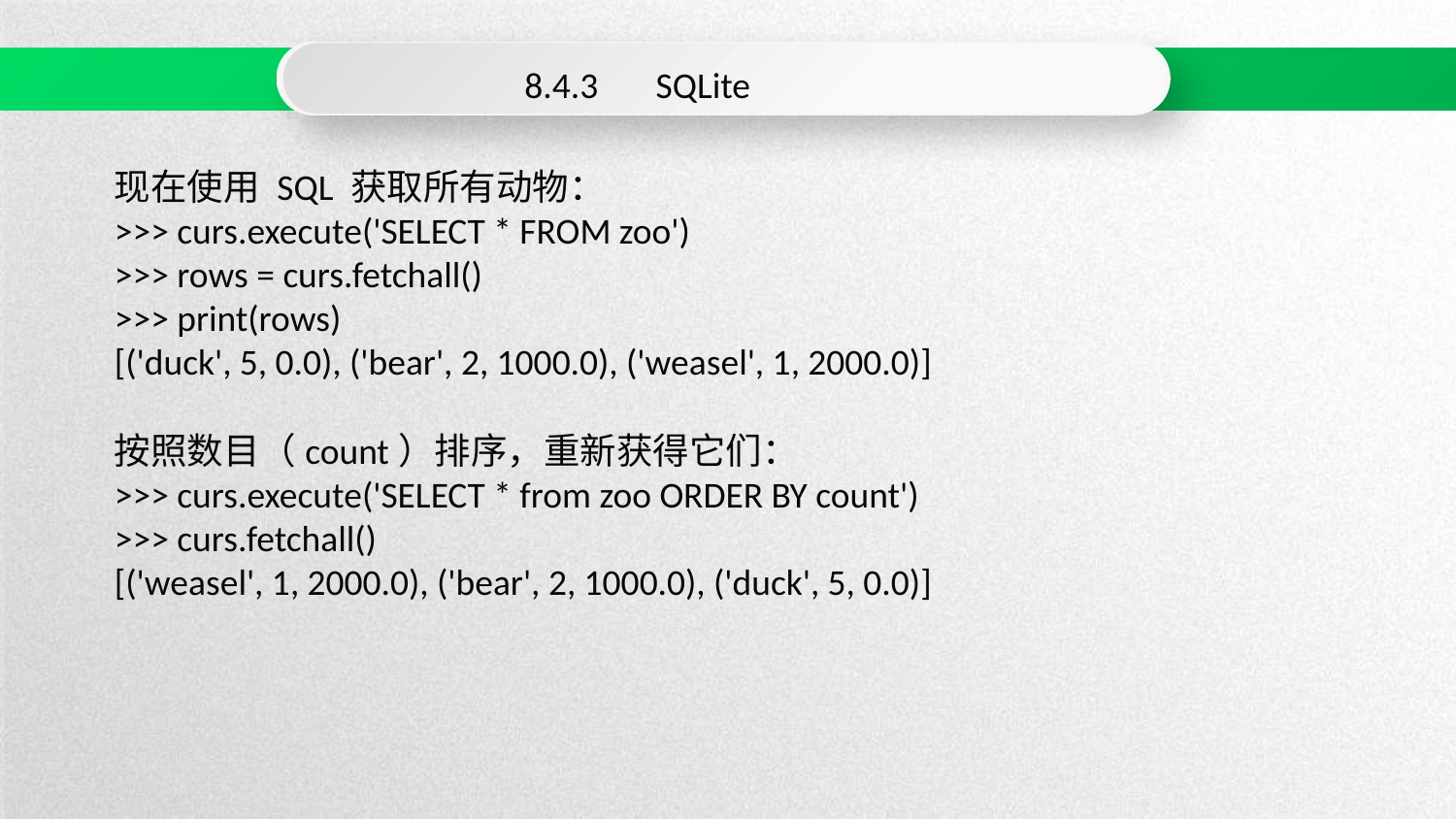

8.4.3       SQLite
现在使用 SQL 获取所有动物：
>>> curs.execute('SELECT * FROM zoo')
>>> rows = curs.fetchall()
>>> print(rows)
[('duck', 5, 0.0), ('bear', 2, 1000.0), ('weasel', 1, 2000.0)]

按照数目（count）排序，重新获得它们：
>>> curs.execute('SELECT * from zoo ORDER BY count')
>>> curs.fetchall()
[('weasel', 1, 2000.0), ('bear', 2, 1000.0), ('duck', 5, 0.0)]